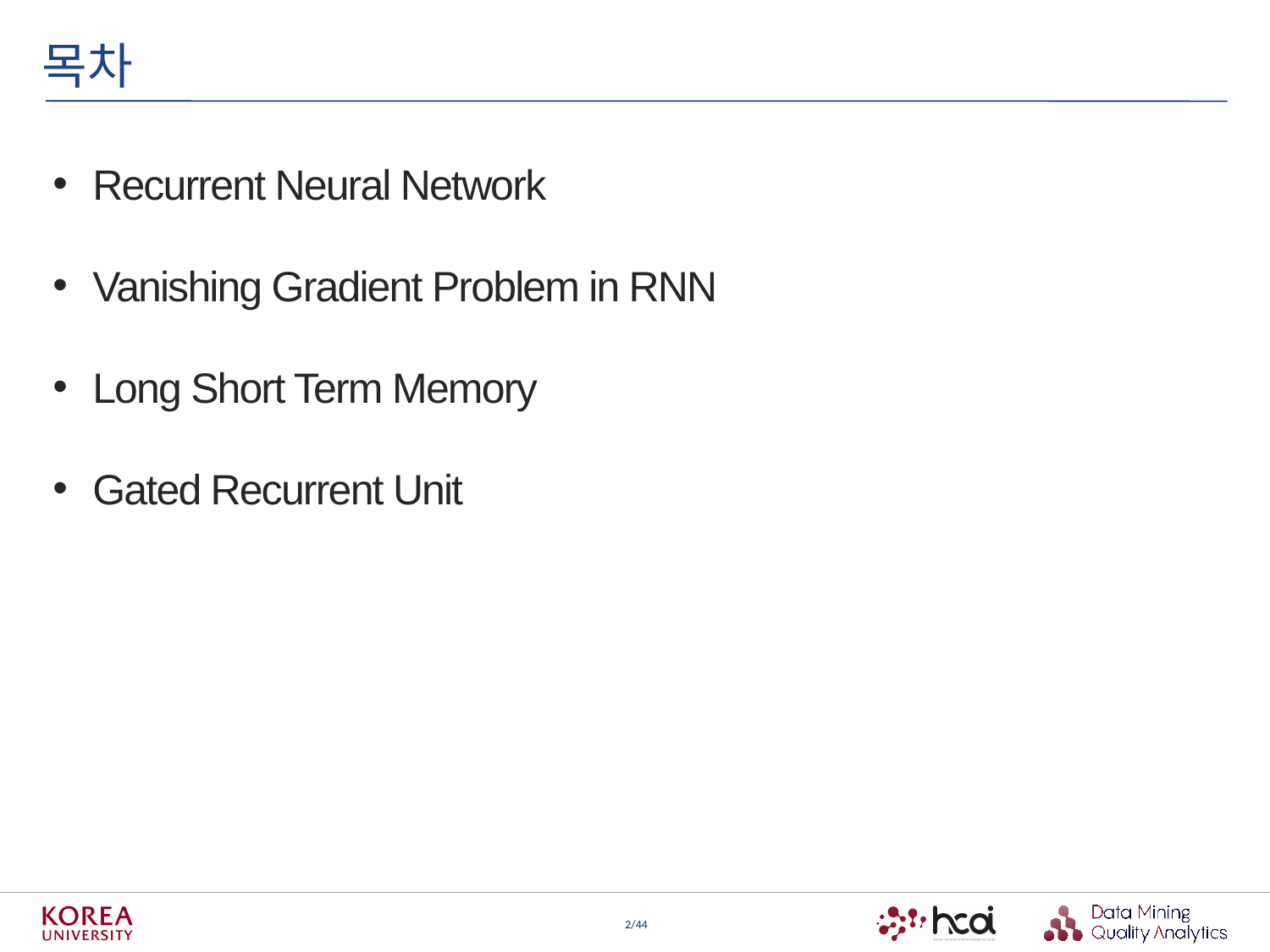

목차
Recurrent Neural Network
Vanishing Gradient Problem in RNN
Long Short Term Memory
Gated Recurrent Unit